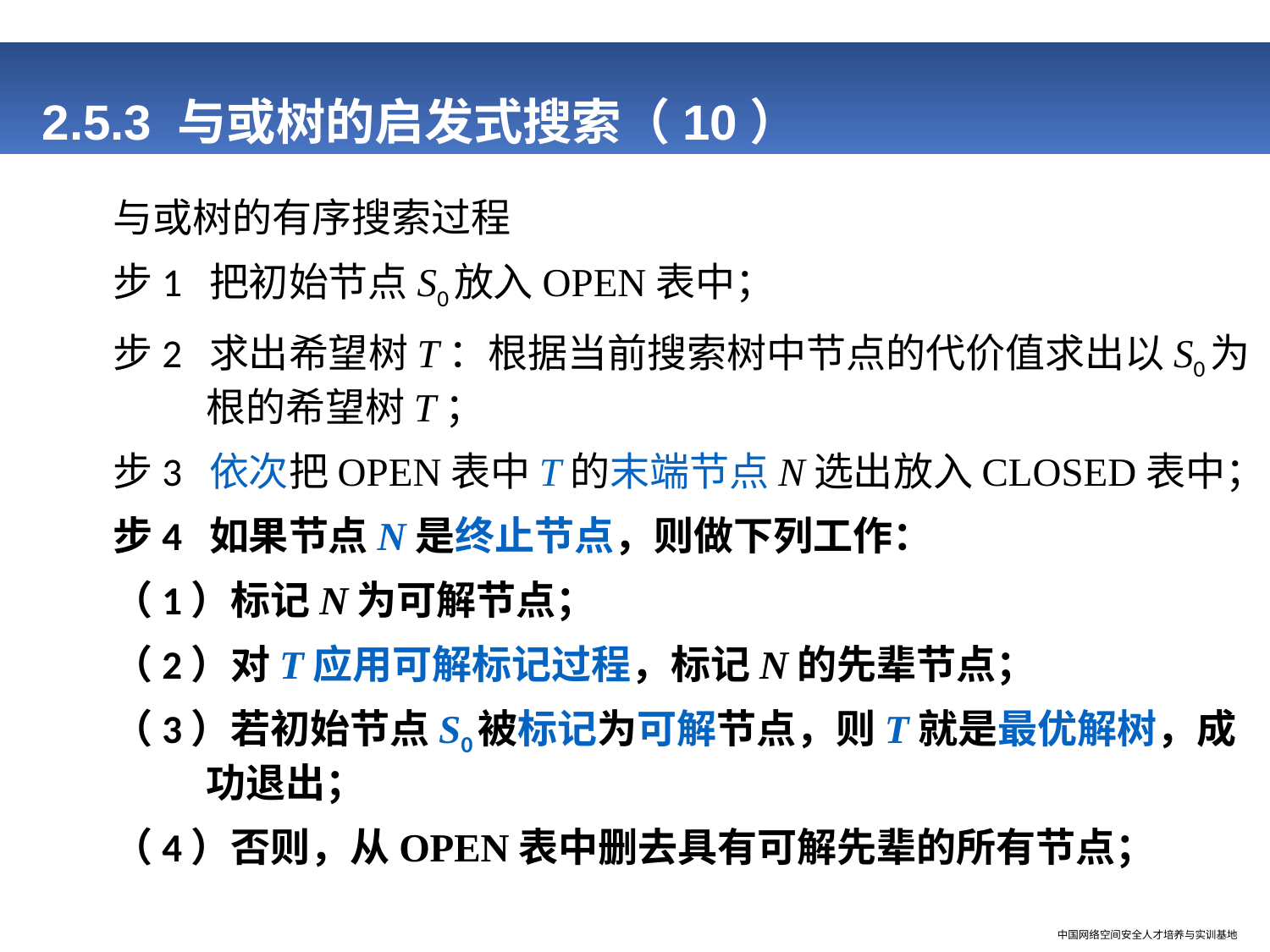

# 2.5.3 与或树的启发式搜索（10）
与或树的有序搜索过程
步1  把初始节点S0放入OPEN表中；
步2  求出希望树T：根据当前搜索树中节点的代价值求出以S0为根的希望树T；
步3  依次把OPEN表中T的末端节点N选出放入CLOSED表中；
步4  如果节点N是终止节点，则做下列工作：
（1）标记N为可解节点；
（2）对T应用可解标记过程，标记N的先辈节点；
（3）若初始节点S0被标记为可解节点，则T就是最优解树，成功退出；
（4）否则，从OPEN表中删去具有可解先辈的所有节点；